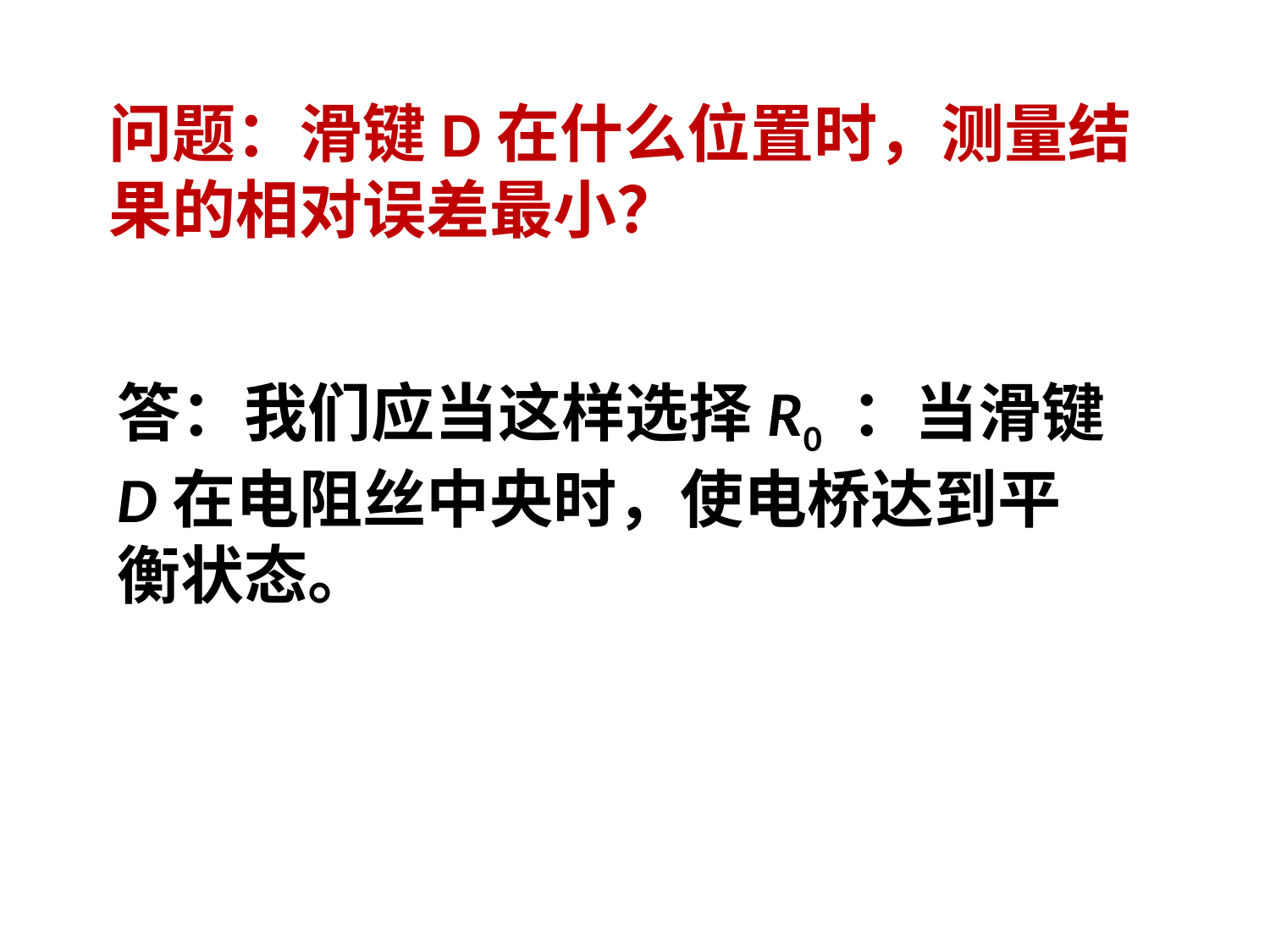

问题：滑键D在什么位置时，测量结果的相对误差最小？
答：我们应当这样选择R0 ：当滑键D在电阻丝中央时，使电桥达到平衡状态。